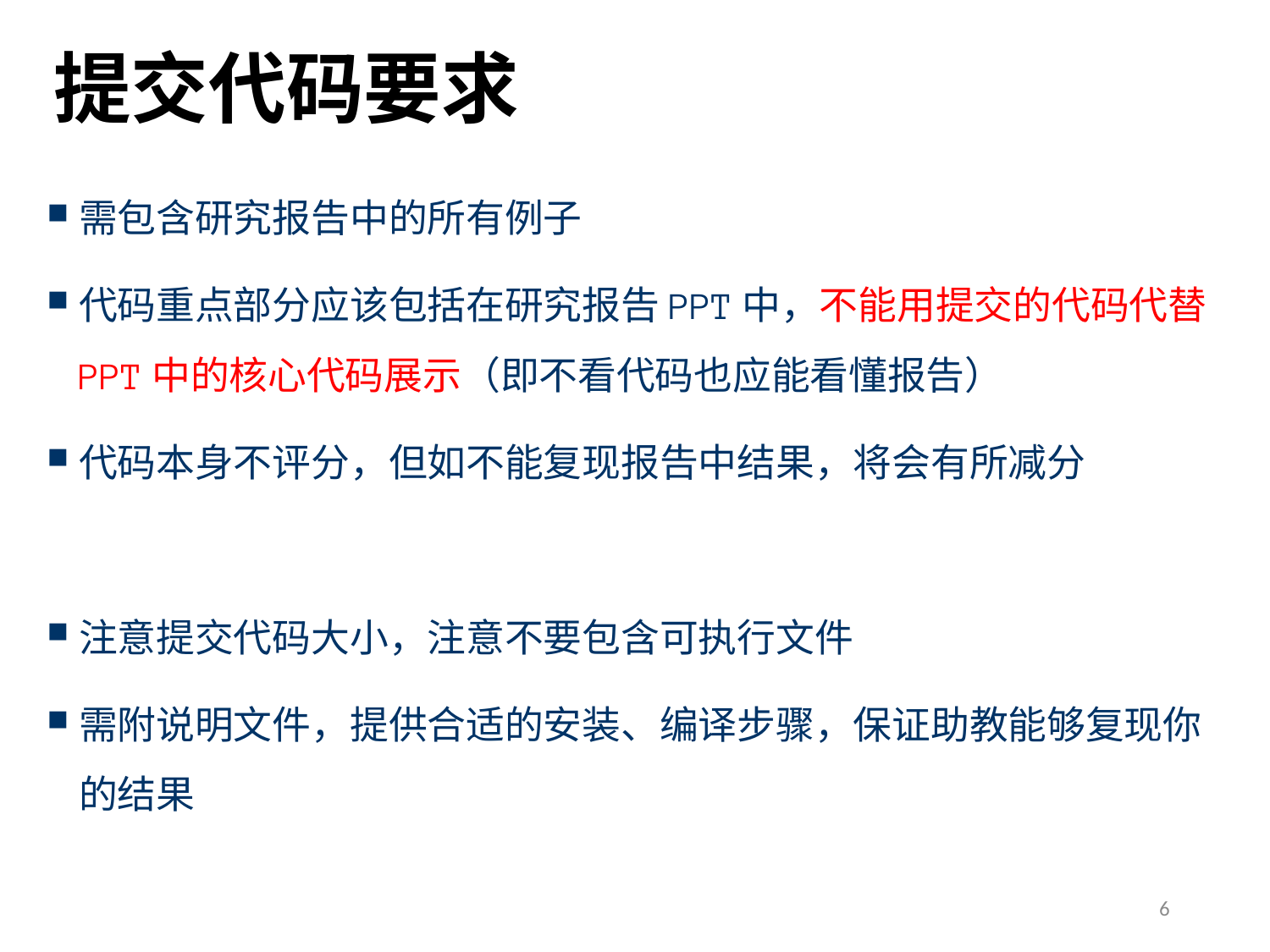

# 提交代码要求
需包含研究报告中的所有例子
代码重点部分应该包括在研究报告PPT中，不能用提交的代码代替PPT中的核心代码展示（即不看代码也应能看懂报告）
代码本身不评分，但如不能复现报告中结果，将会有所减分

注意提交代码大小，注意不要包含可执行文件
需附说明文件，提供合适的安装、编译步骤，保证助教能够复现你的结果

6